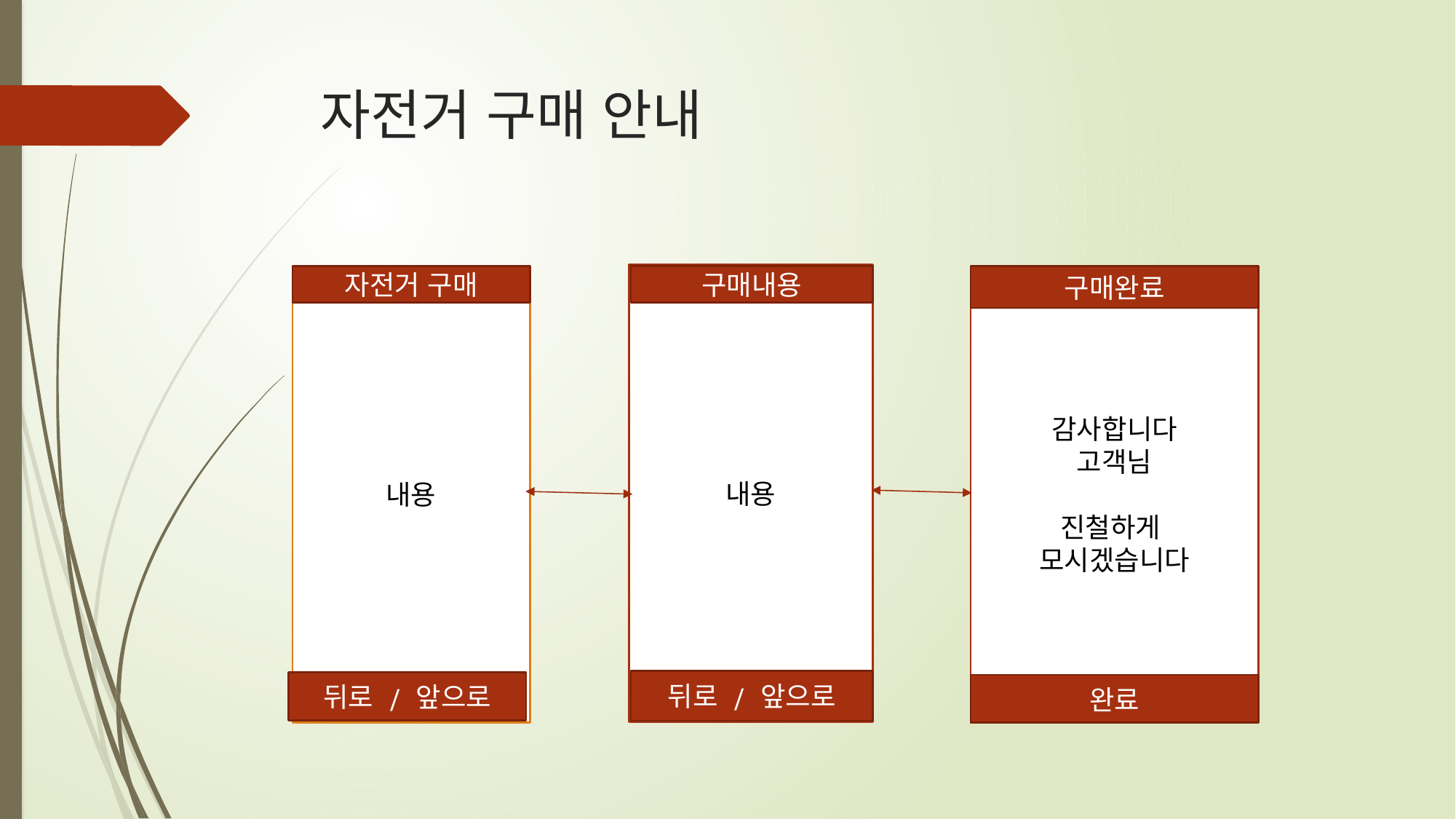

# 자전거 구매 안내
내용
내용
자전거 구매
구매내용
감사합니다
고객님

진철하게
모시겠습니다
구매완료
뒤로 / 앞으로
뒤로 / 앞으로
완료